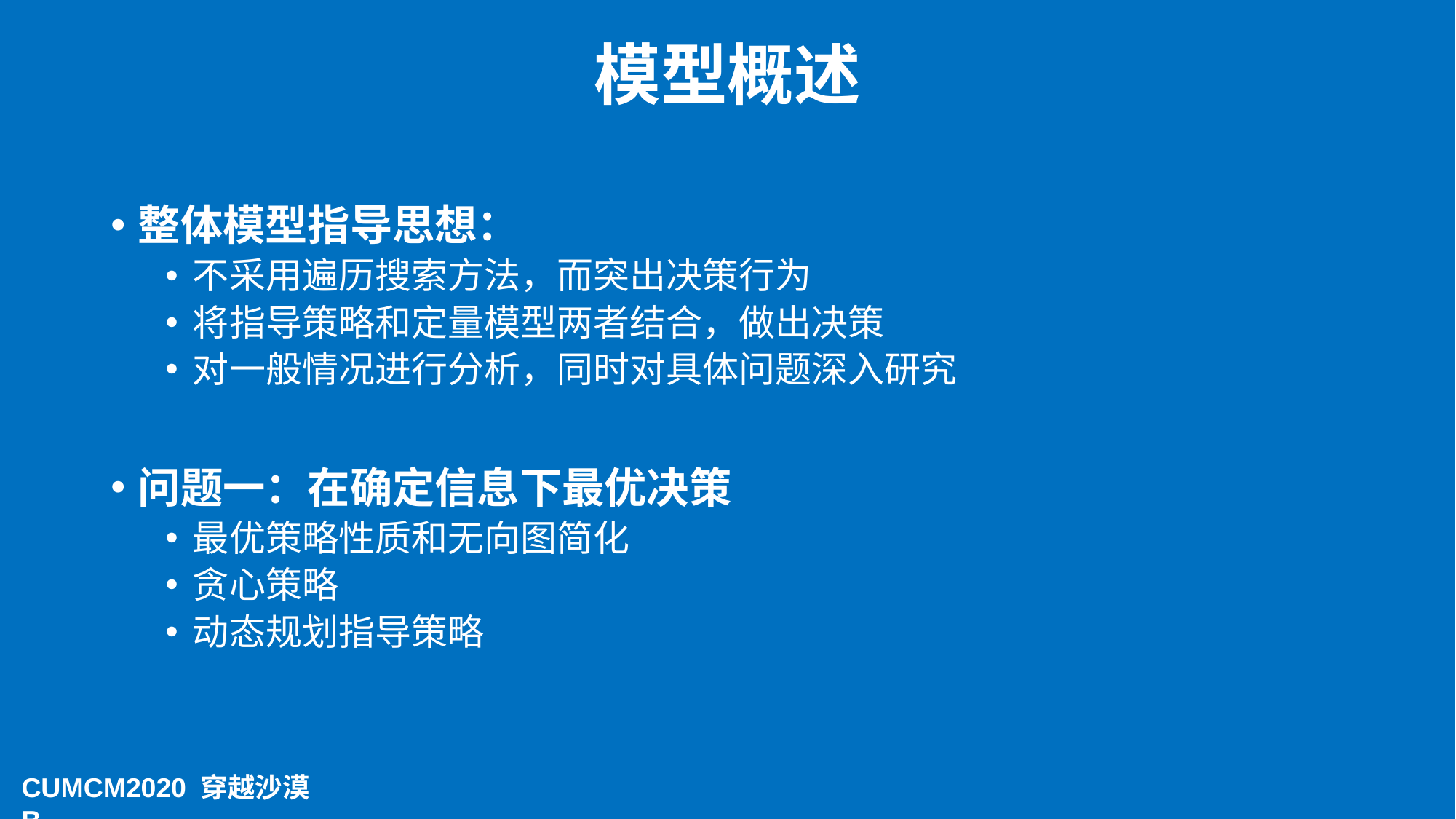

# 模型概述
整体模型指导思想：
不采用遍历搜索方法，而突出决策行为
将指导策略和定量模型两者结合，做出决策
对一般情况进行分析，同时对具体问题深入研究

问题一：在确定信息下最优决策
最优策略性质和无向图简化
贪心策略
动态规划指导策略
CUMCM2020 穿越沙漠B